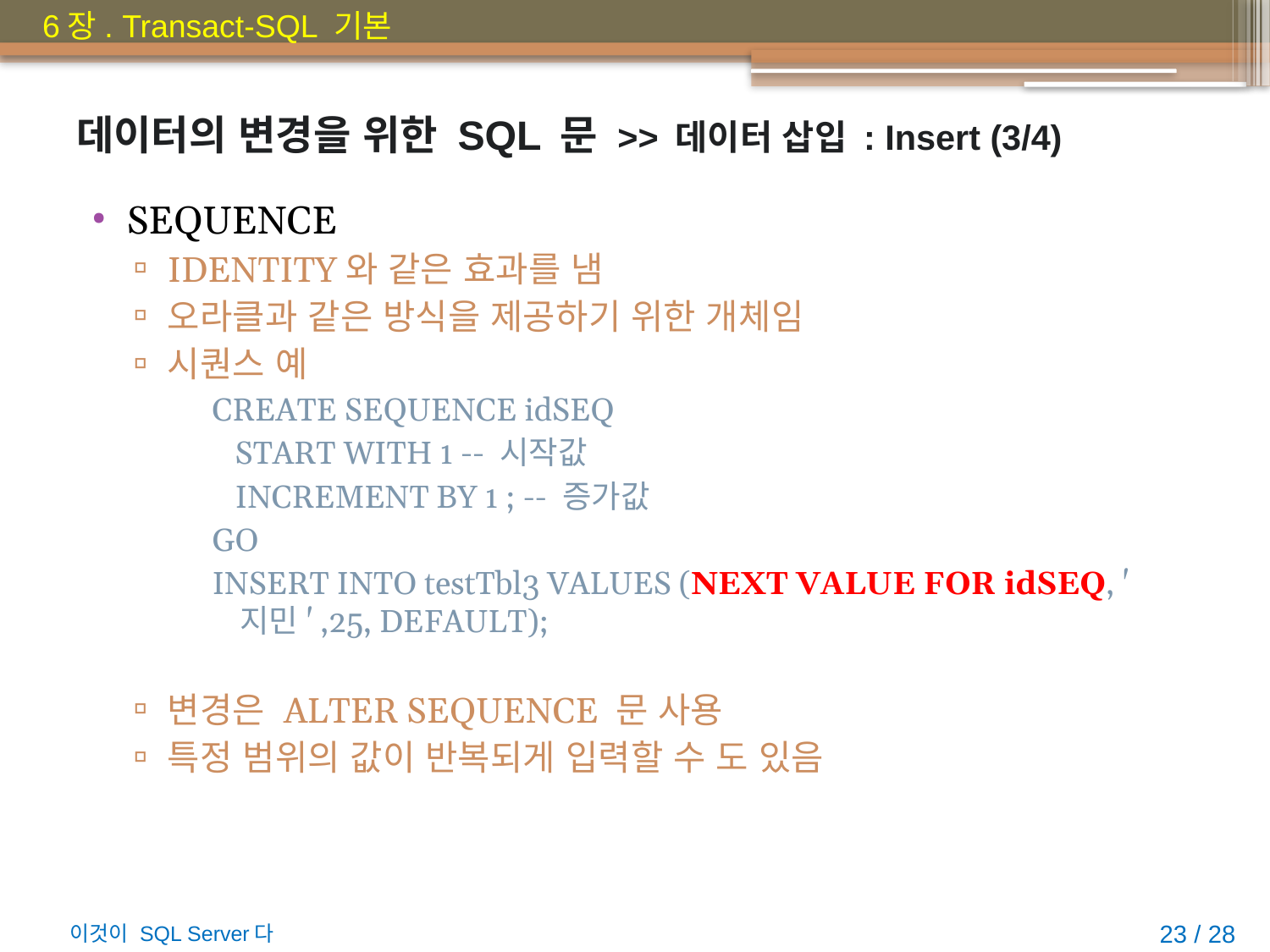

# 데이터의 변경을 위한 SQL 문 >> 데이터 삽입 : Insert (3/4)
SEQUENCE
IDENTITY와 같은 효과를 냄
오라클과 같은 방식을 제공하기 위한 개체임
시퀀스 예
CREATE SEQUENCE idSEQ
   START WITH 1 -- 시작값
   INCREMENT BY 1 ; -- 증가값
GO
INSERT INTO testTbl3 VALUES (NEXT VALUE FOR idSEQ, '지민' ,25, DEFAULT);

변경은 ALTER SEQUENCE 문 사용
특정 범위의 값이 반복되게 입력할 수 도 있음